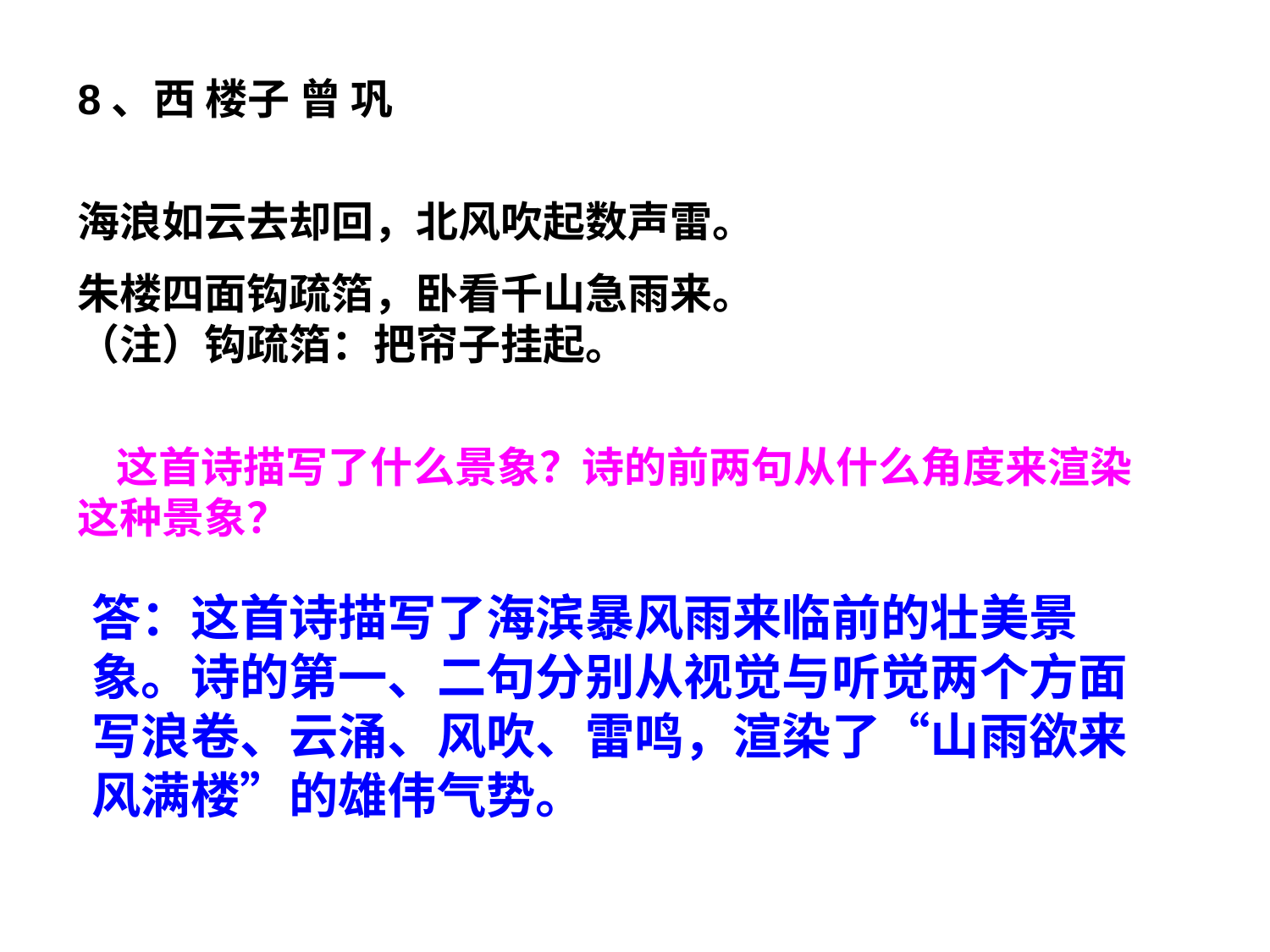

8、西 楼子 曾 巩
海浪如云去却回，北风吹起数声雷。
朱楼四面钩疏箔，卧看千山急雨来。  
（注）钩疏箔：把帘子挂起。
   这首诗描写了什么景象？诗的前两句从什么角度来渲染这种景象？
答：这首诗描写了海滨暴风雨来临前的壮美景象。诗的第一、二句分别从视觉与听觉两个方面写浪卷、云涌、风吹、雷鸣，渲染了“山雨欲来风满楼”的雄伟气势。